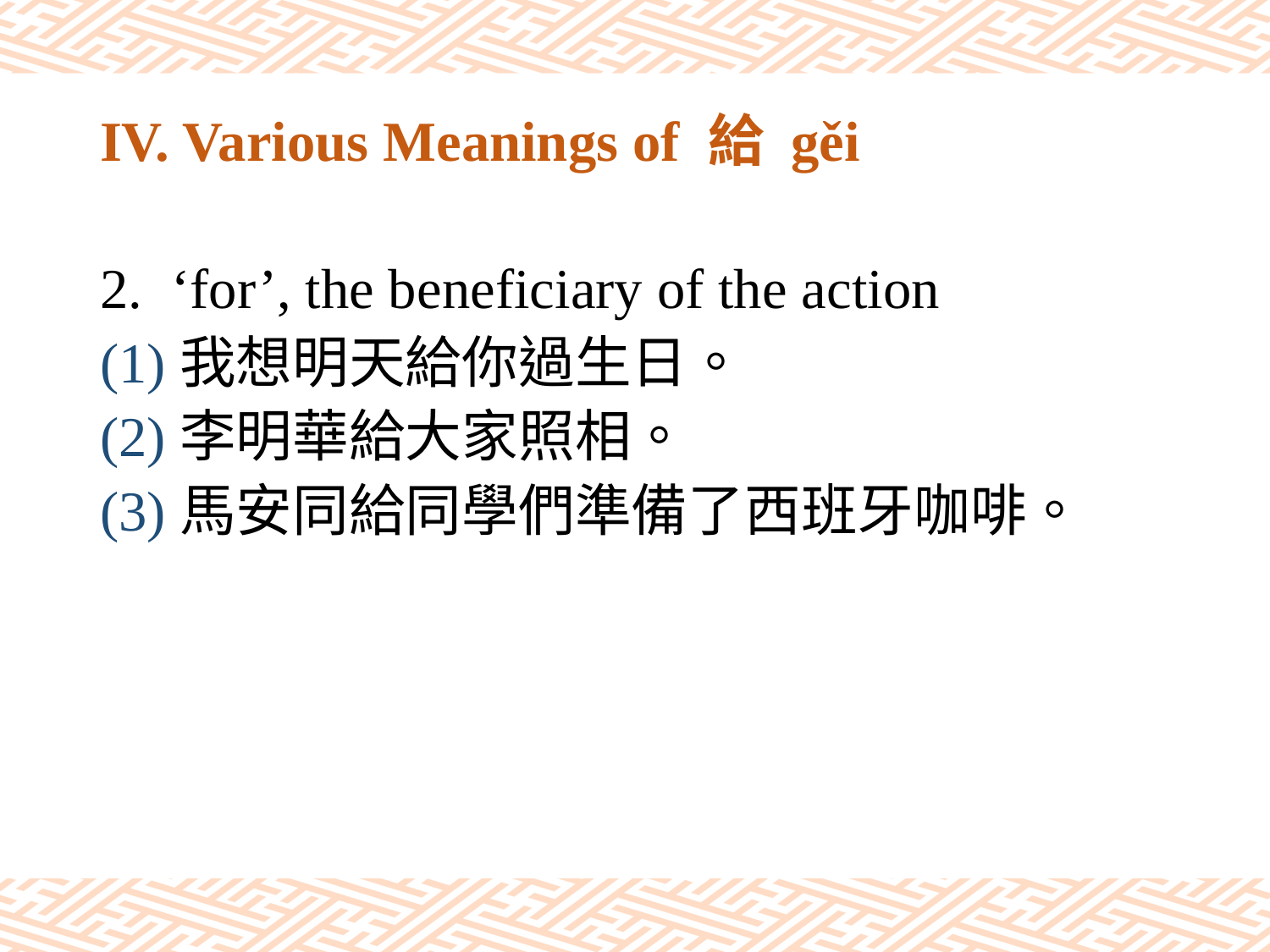

# IV. Various Meanings of 給 gěi
‘for’, the beneficiary of the action
(1)我想明天給你過生日。
(2)李明華給大家照相。
(3)馬安同給同學們準備了西班牙咖啡。